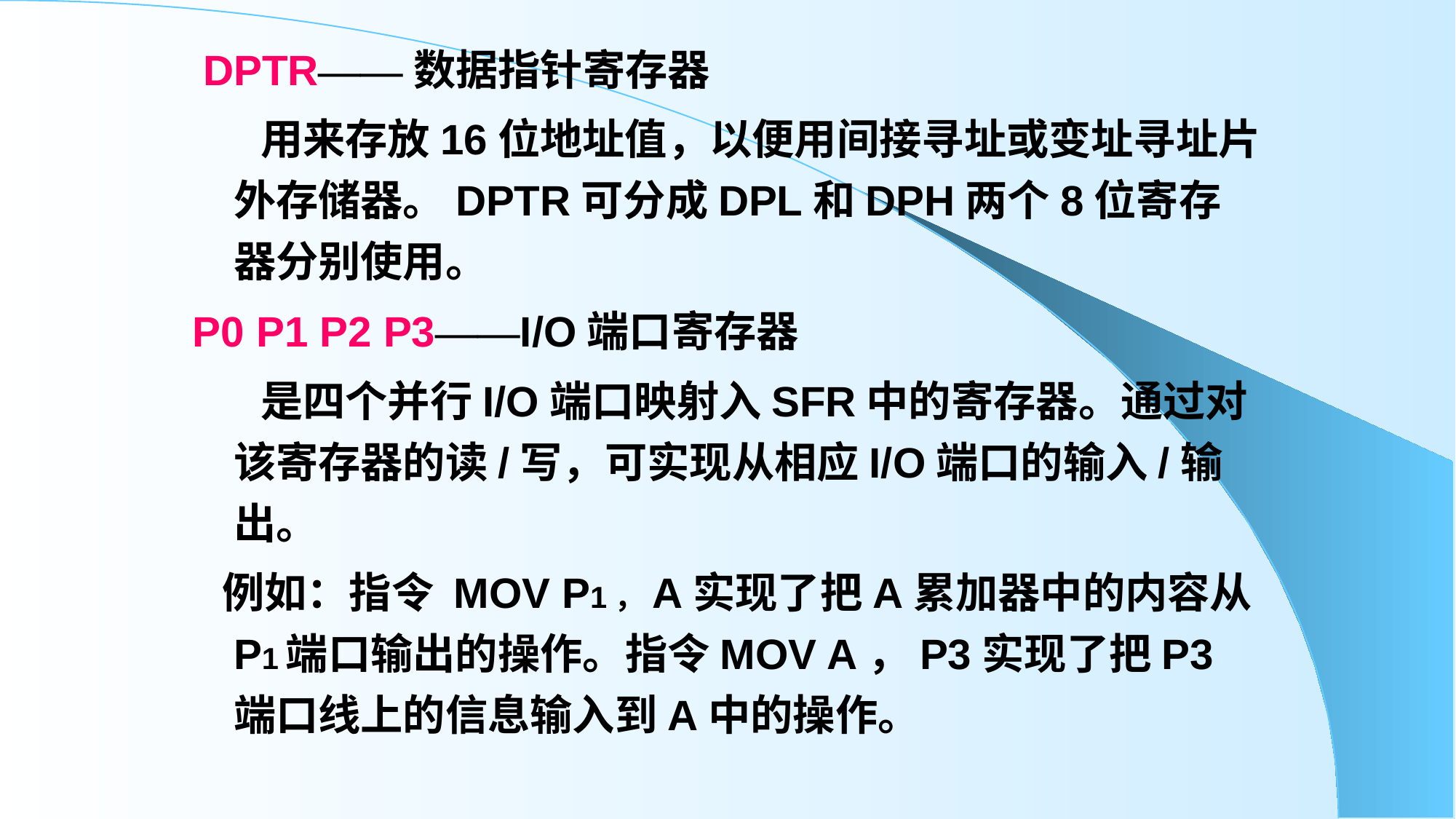

DPTR——数据指针寄存器
      用来存放16位地址值，以便用间接寻址或变址寻址片外存储器。DPTR可分成DPL和DPH两个8位寄存器分别使用。
P0 P1 P2 P3——I/O端口寄存器
      是四个并行I/O端口映射入SFR中的寄存器。通过对该寄存器的读/写，可实现从相应I/O端口的输入/输出。
  例如：指令 MOV P1，A实现了把A累加器中的内容从P1端口输出的操作。指令MOV A，P3实现了把P3端口线上的信息输入到A中的操作。